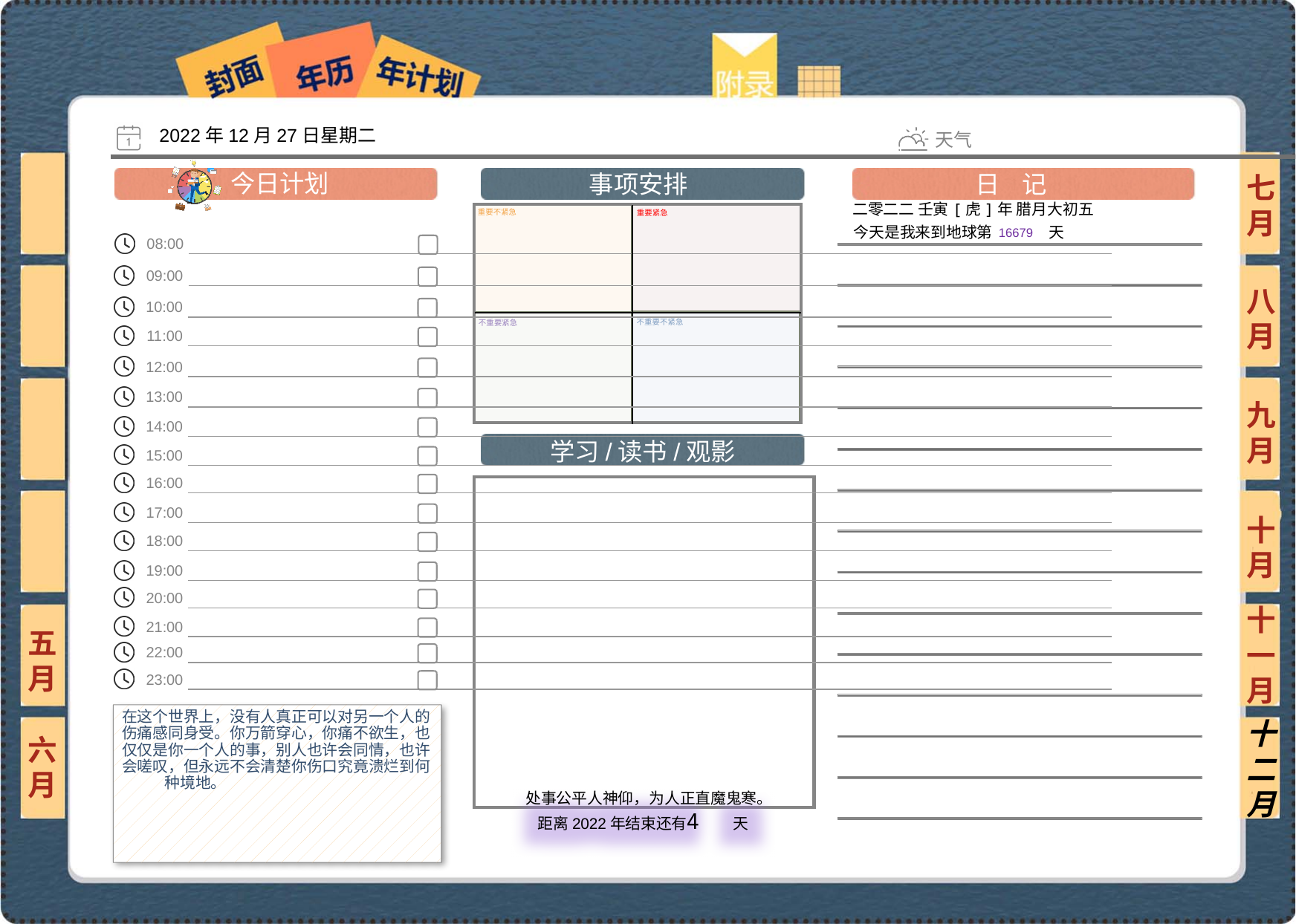

2022年12月27日星期二
七月
二零二二 壬寅[虎]年 腊月大初五
16679
八月
九月
十月
十一月
五月
在这个世界上，没有人真正可以对另一个人的伤痛感同身受。你万箭穿心，你痛不欲生，也仅仅是你一个人的事，别人也许会同情，也许会嗟叹，但永远不会清楚你伤口究竟溃烂到何种境地。

六月
十二月
4
 处事公平人神仰，为人正直魔鬼寒。